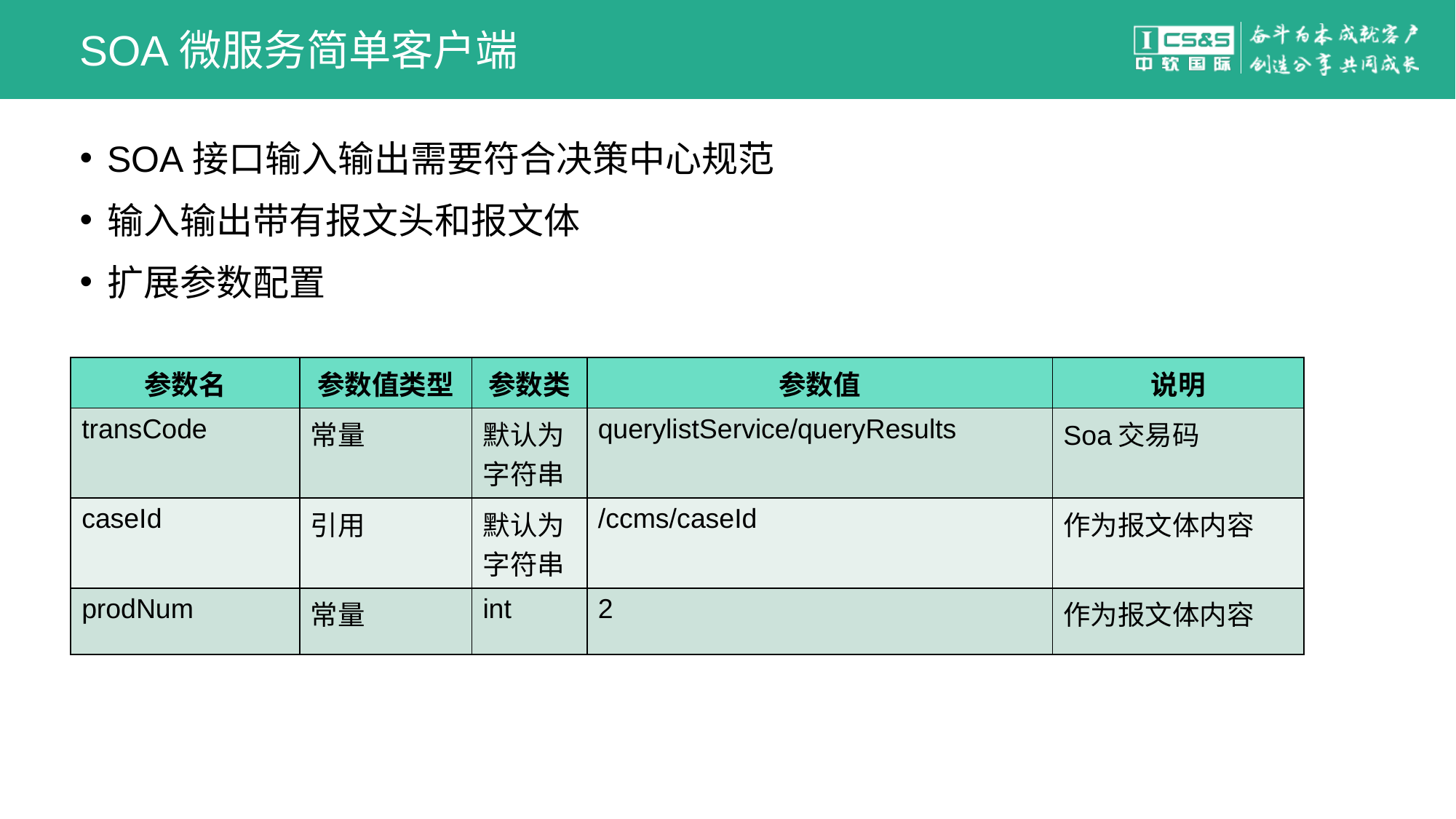

# SOA微服务简单客户端
SOA接口输入输出需要符合决策中心规范
输入输出带有报文头和报文体
扩展参数配置

| 参数名 | 参数值类型 | 参数类 | 参数值 | 说明 |
| --- | --- | --- | --- | --- |
| transCode | 常量 | 默认为字符串 | querylistService/queryResults | Soa交易码 |
| caseId | 引用 | 默认为字符串 | /ccms/caseId | 作为报文体内容 |
| prodNum | 常量 | int | 2 | 作为报文体内容 |